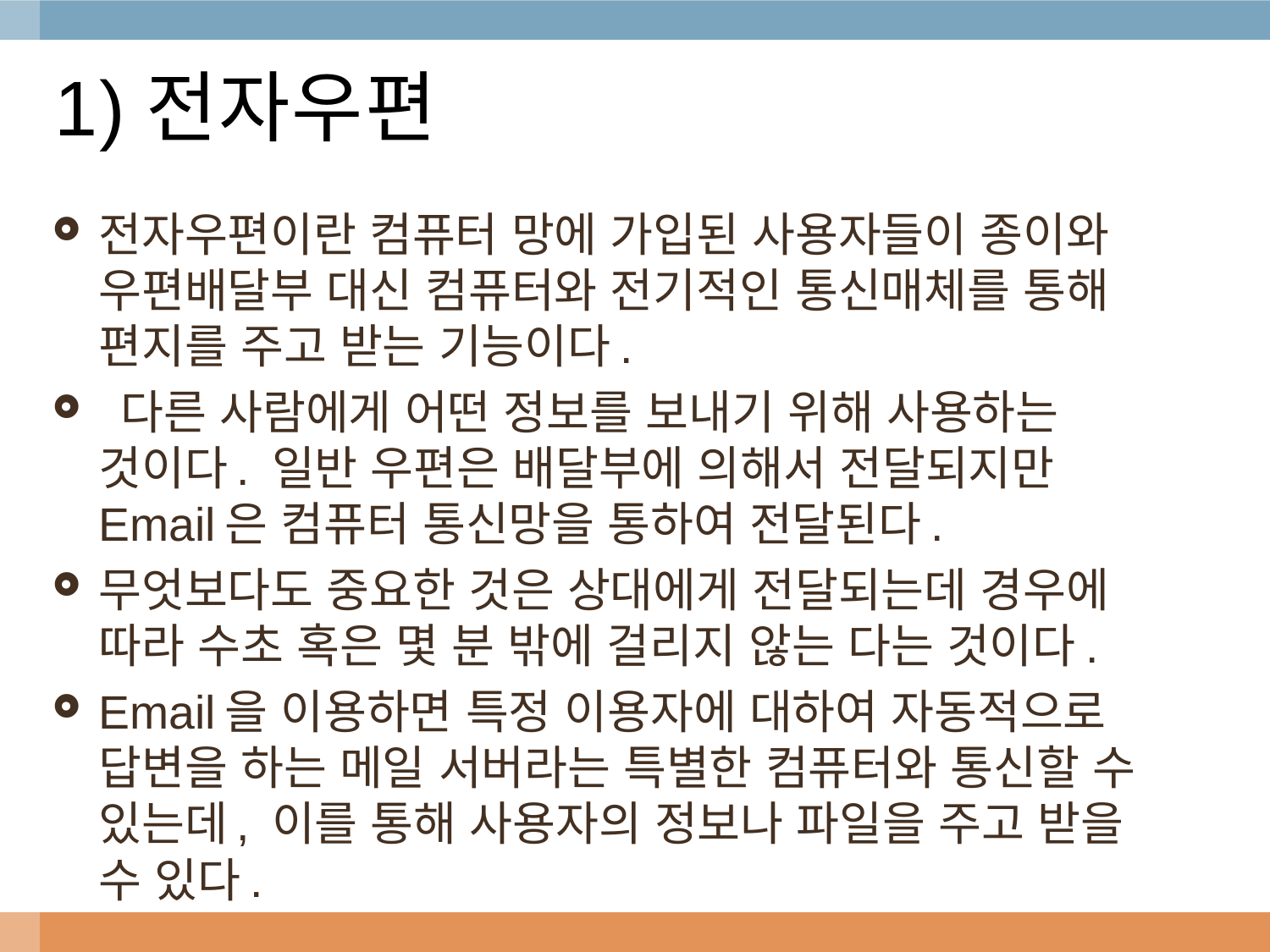

# 1)전자우편
전자우편이란 컴퓨터 망에 가입된 사용자들이 종이와 우편배달부 대신 컴퓨터와 전기적인 통신매체를 통해 편지를 주고 받는 기능이다.
 다른 사람에게 어떤 정보를 보내기 위해 사용하는 것이다. 일반 우편은 배달부에 의해서 전달되지만 Email은 컴퓨터 통신망을 통하여 전달된다.
무엇보다도 중요한 것은 상대에게 전달되는데 경우에 따라 수초 혹은 몇 분 밖에 걸리지 않는 다는 것이다.
Email을 이용하면 특정 이용자에 대하여 자동적으로 답변을 하는 메일 서버라는 특별한 컴퓨터와 통신할 수 있는데, 이를 통해 사용자의 정보나 파일을 주고 받을 수 있다.